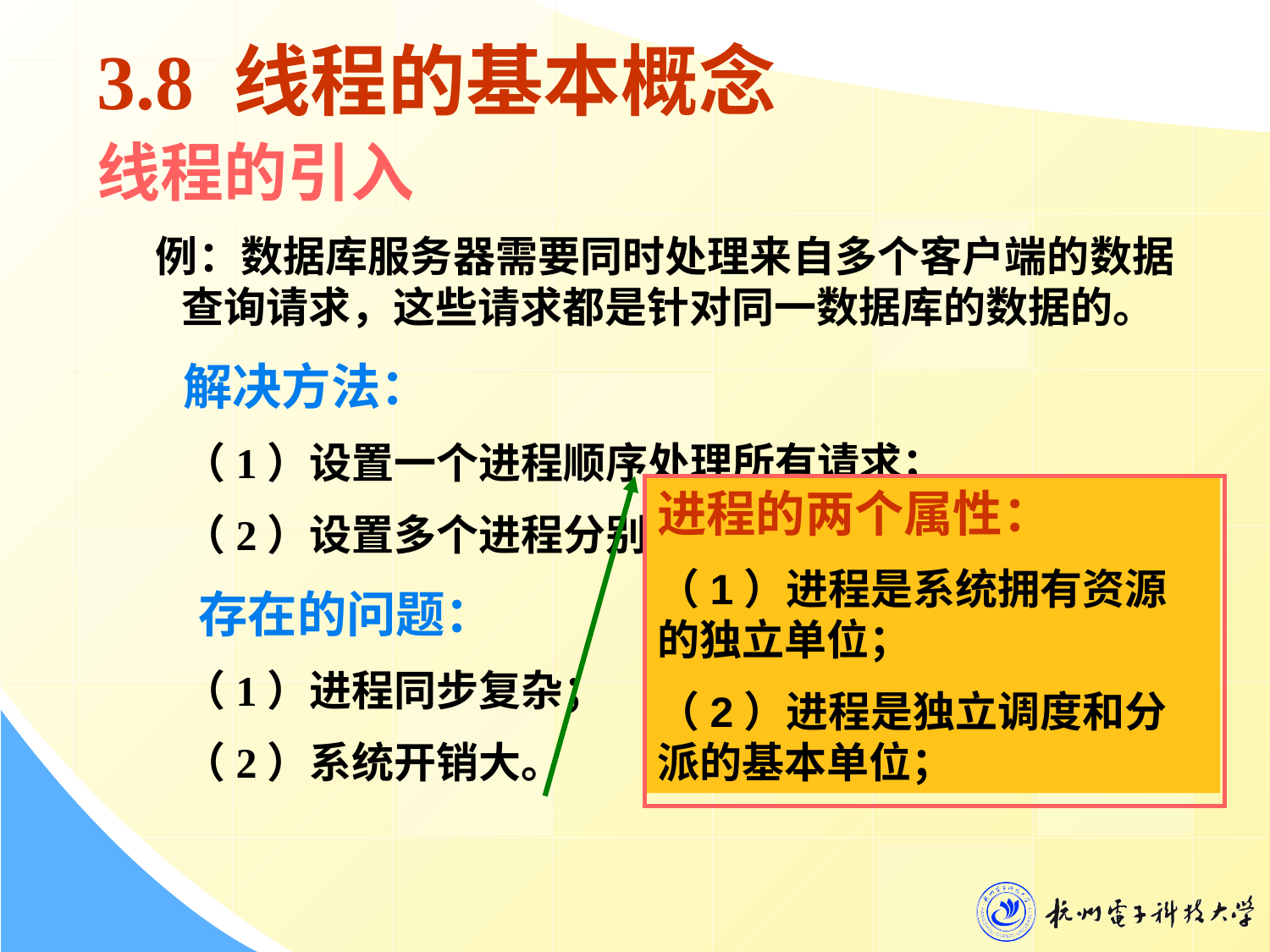

3.8 线程的基本概念
线程的引入
     例：数据库服务器需要同时处理来自多个客户端的数据查询请求，这些请求都是针对同一数据库的数据的。
        解决方法：
        （1）设置一个进程顺序处理所有请求；
        （2）设置多个进程分别处理多个请求；
        存在的问题：
        （1）进程同步复杂；
        （2）系统开销大。

进程的两个属性：
（1）进程是系统拥有资源的独立单位；
（2）进程是独立调度和分派的基本单位；